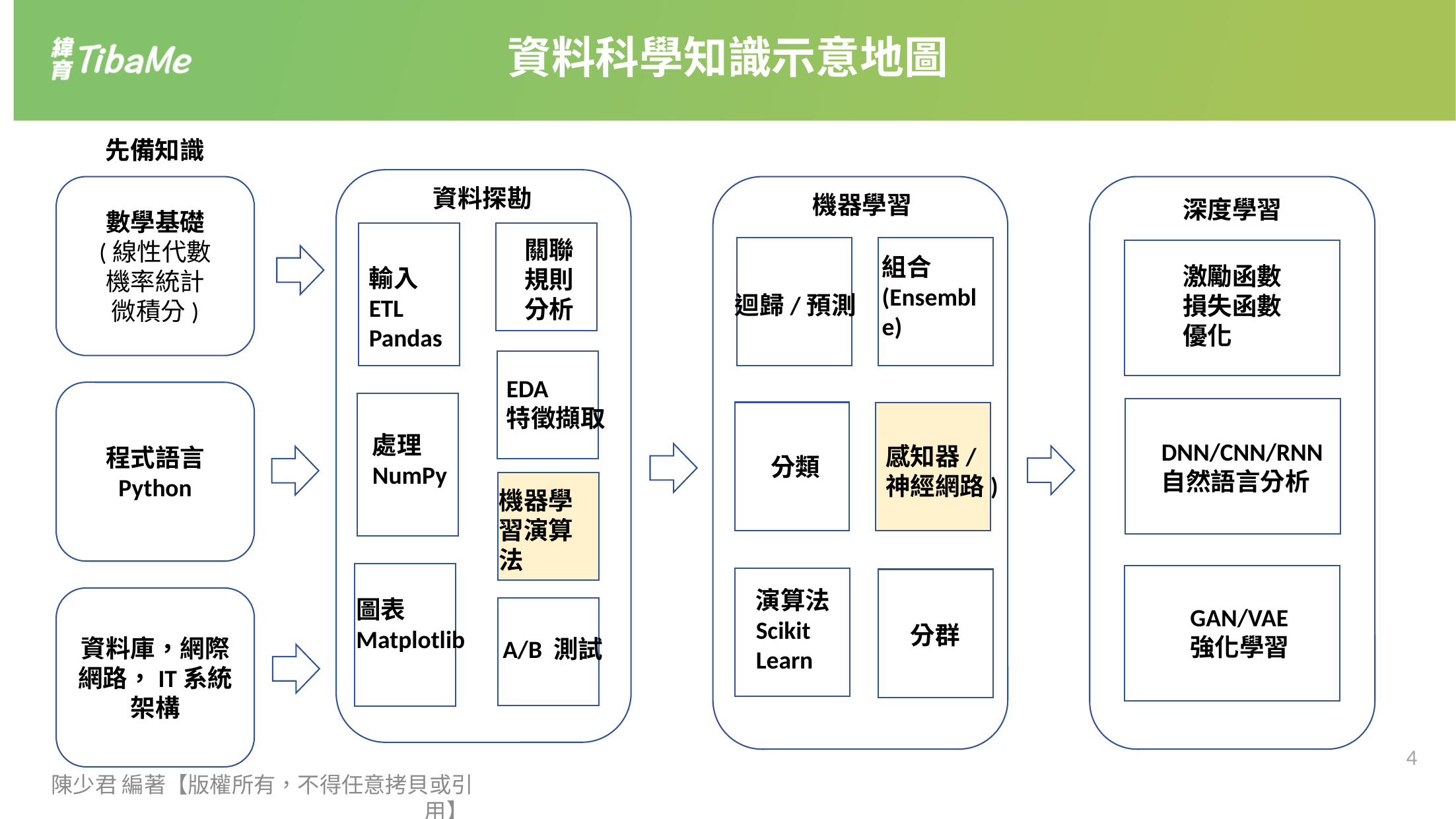

資料科學知識示意地圖
先備知識

資料探勘

關聯規則分析
輸入
ETL
Pandas

EDA
特徵擷取

處理
NumPy

機器學習演算法

圖表
Matplotlib

A/B 測試
數學基礎
(線性代數
機率統計
微積分)

機器學習
深度學習

組合
(Ensemble)
激勵函數
損失函數
優化
迴歸/預測
程式語言
Python

DNN/CNN/RNN
自然語言分析
感知器/
神經網路)

分類

演算法
Scikit Learn
資料庫，網際網路，IT系統架構
GAN/VAE
強化學習
分群